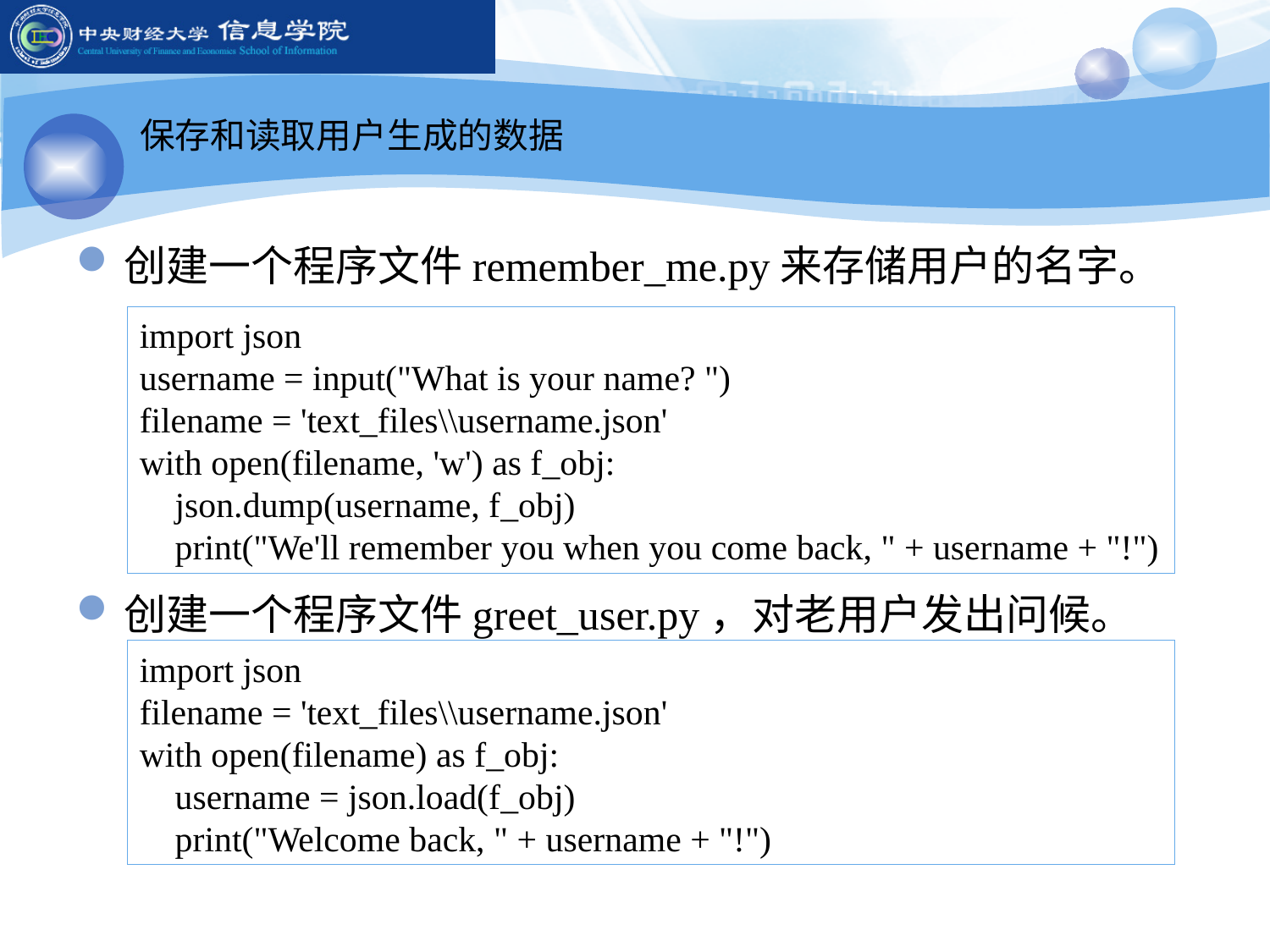

保存和读取用户生成的数据
创建一个程序文件remember_me.py来存储用户的名字。
import json
username = input("What is your name? ")
filename = 'text_files\\username.json'
with open(filename, 'w') as f_obj:
    json.dump(username, f_obj)
    print("We'll remember you when you come back, " + username + "!")
创建一个程序文件greet_user.py，对老用户发出问候。
import json
filename = 'text_files\\username.json'
with open(filename) as f_obj:
    username = json.load(f_obj)
    print("Welcome back, " + username + "!")